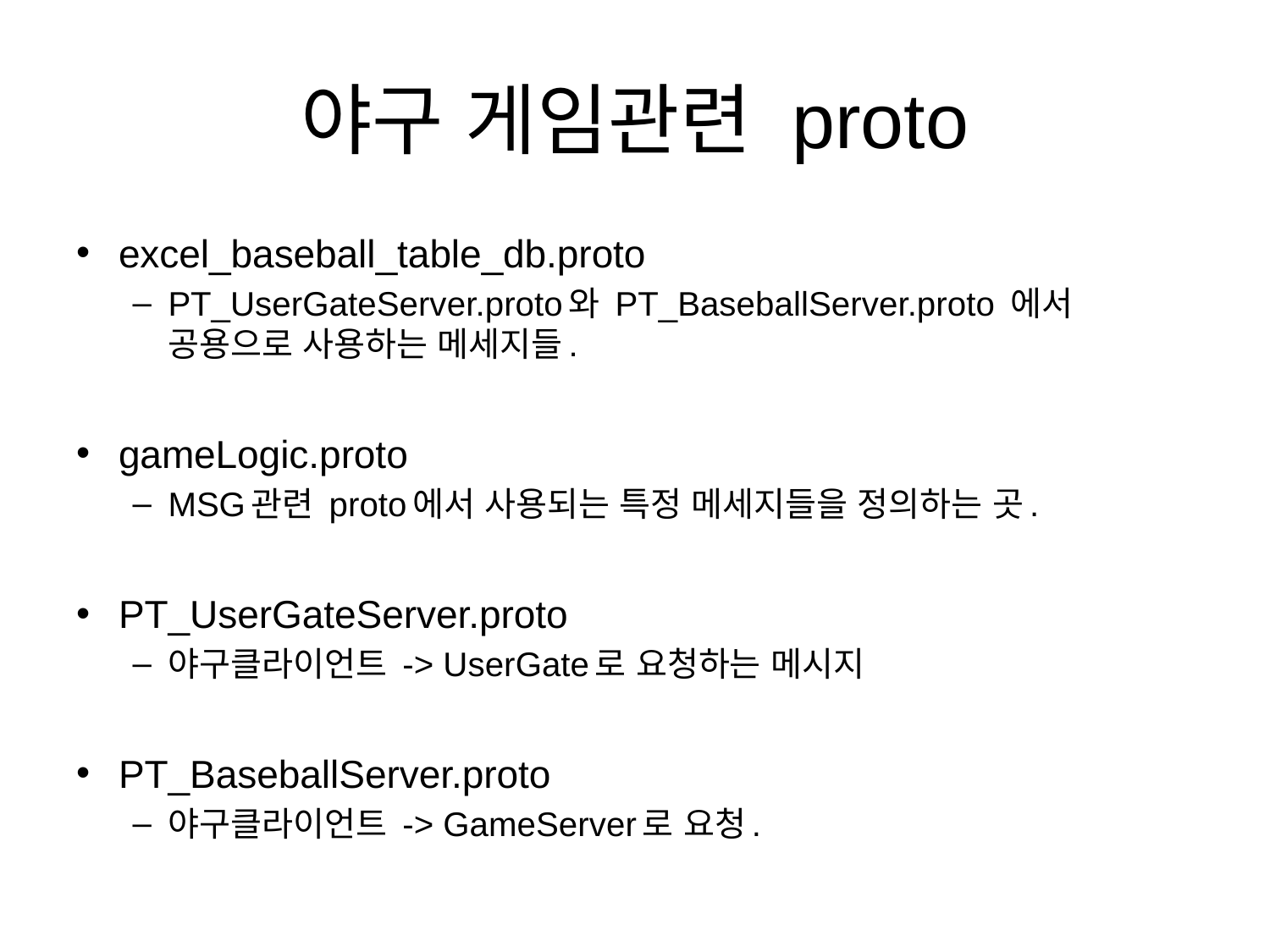

# 야구 게임관련 proto
excel_baseball_table_db.proto
PT_UserGateServer.proto와 PT_BaseballServer.proto 에서 공용으로 사용하는 메세지들.

gameLogic.proto
MSG관련 proto에서 사용되는 특정 메세지들을 정의하는 곳.

PT_UserGateServer.proto
야구클라이언트 -> UserGate로 요청하는 메시지

PT_BaseballServer.proto
야구클라이언트 -> GameServer로 요청.